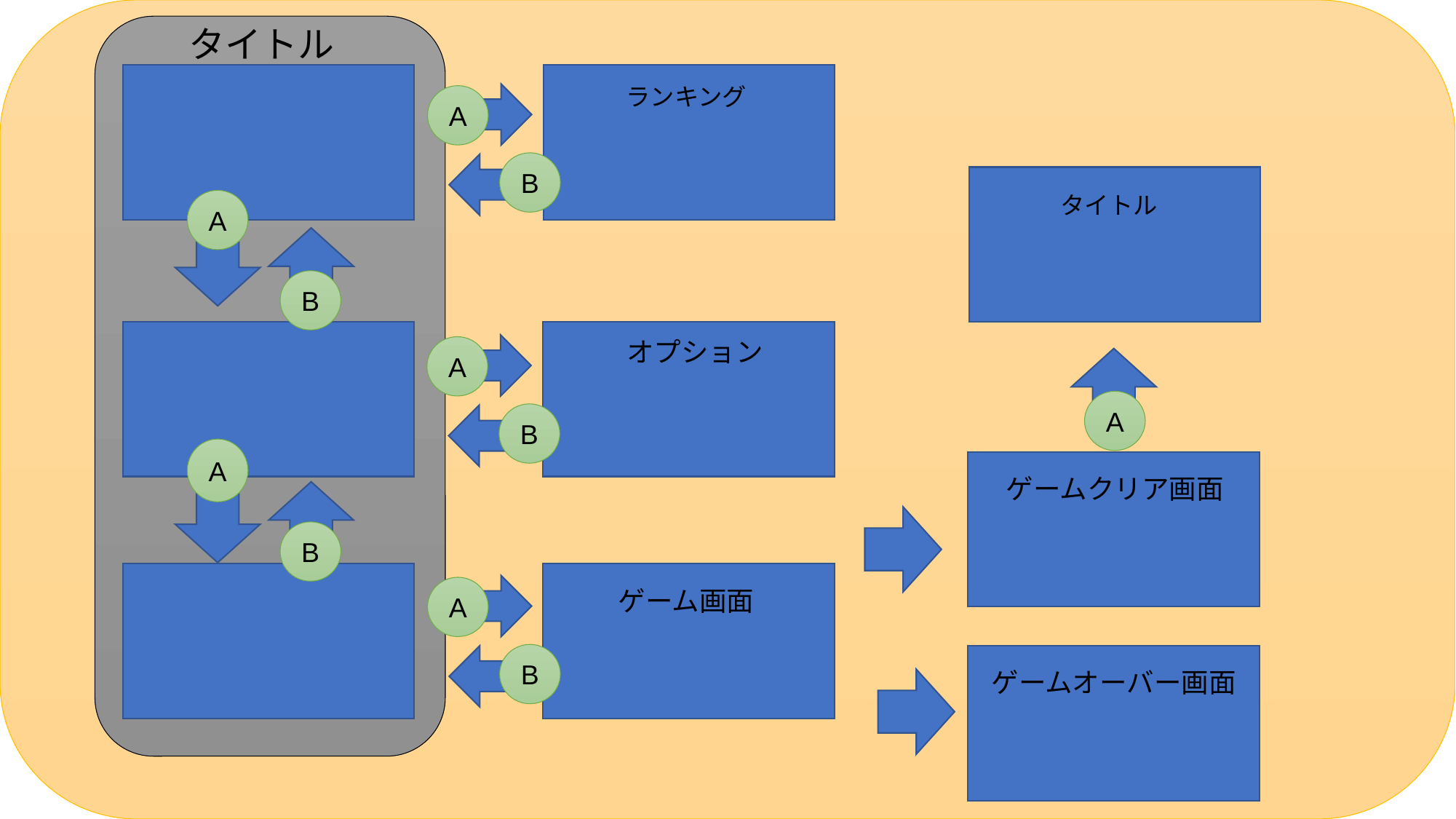

タイトル

ランキング

A
B

タイトル
A

B

オプション

A

A
B

A

ゲームクリア画面

B

A
ゲーム画面
B

ゲームオーバー画面